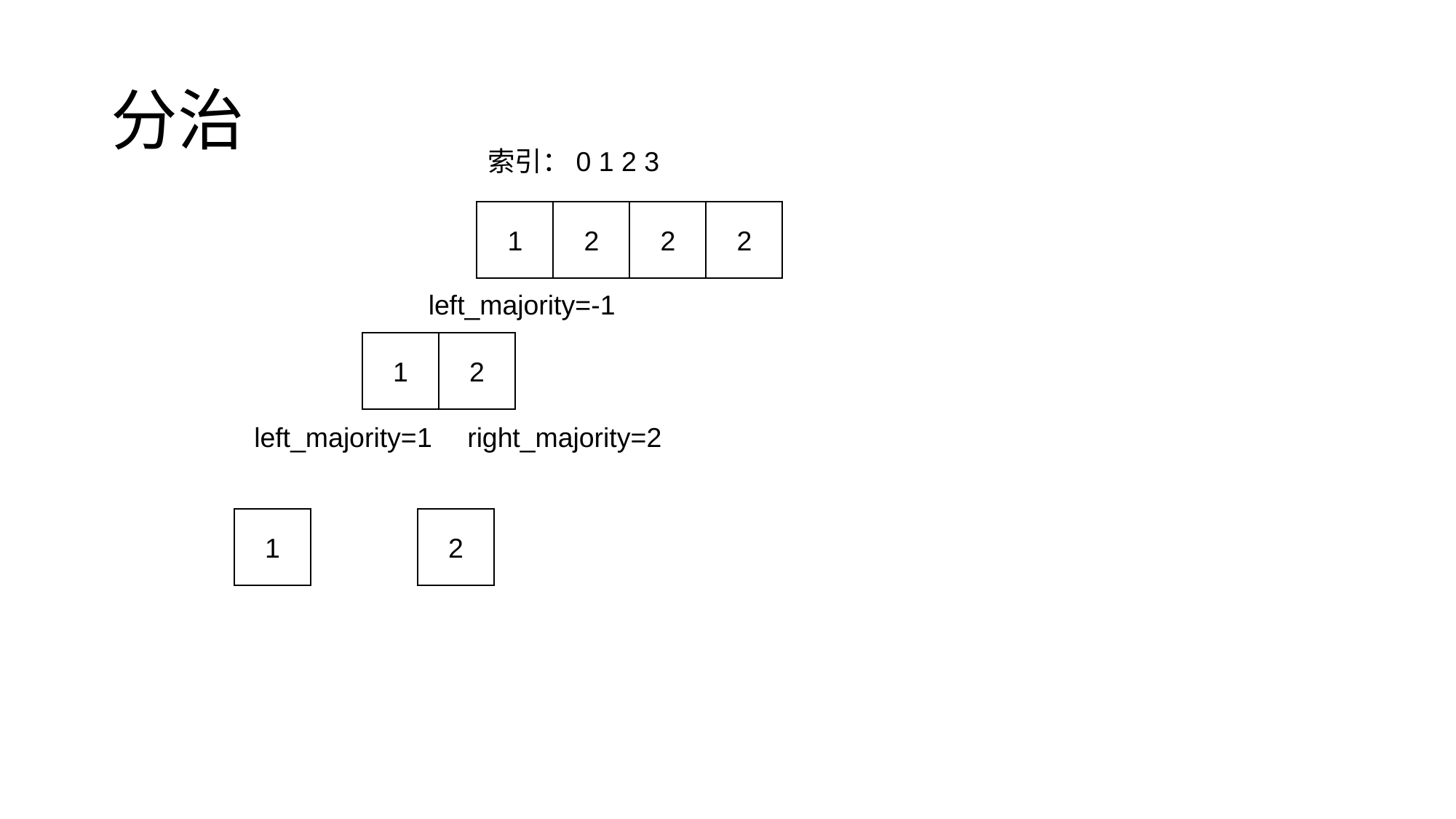

# 分治
索引：0 1 2 3
1
2
2
2
left_majority=-1
1
2
left_majority=1
right_majority=2
1
2